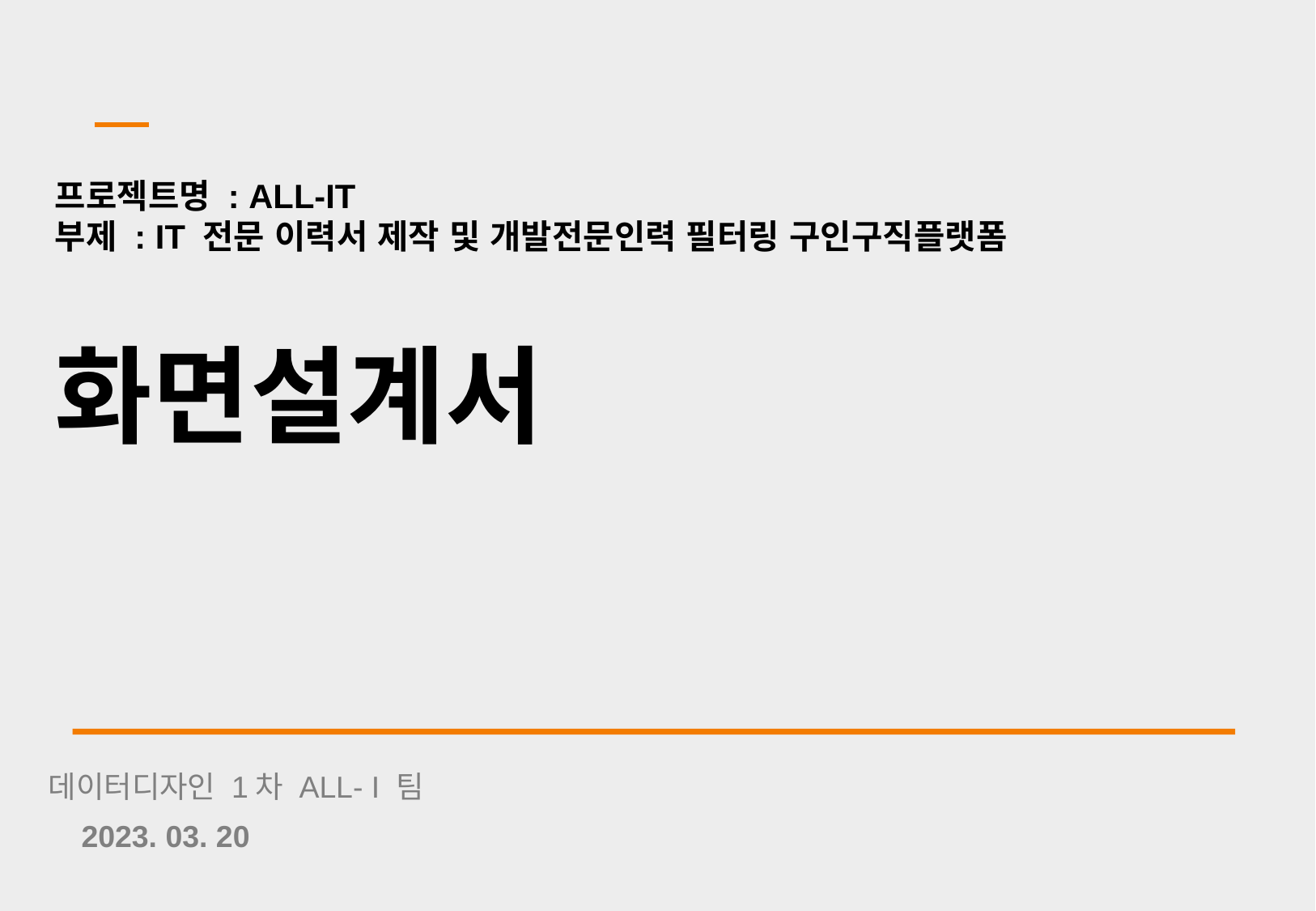

프로젝트명 : ALL-IT
부제 : IT 전문 이력서 제작 및 개발전문인력 필터링 구인구직플랫폼

화면설계서
데이터디자인 1차 ALL- I 팀
2023. 03. 20